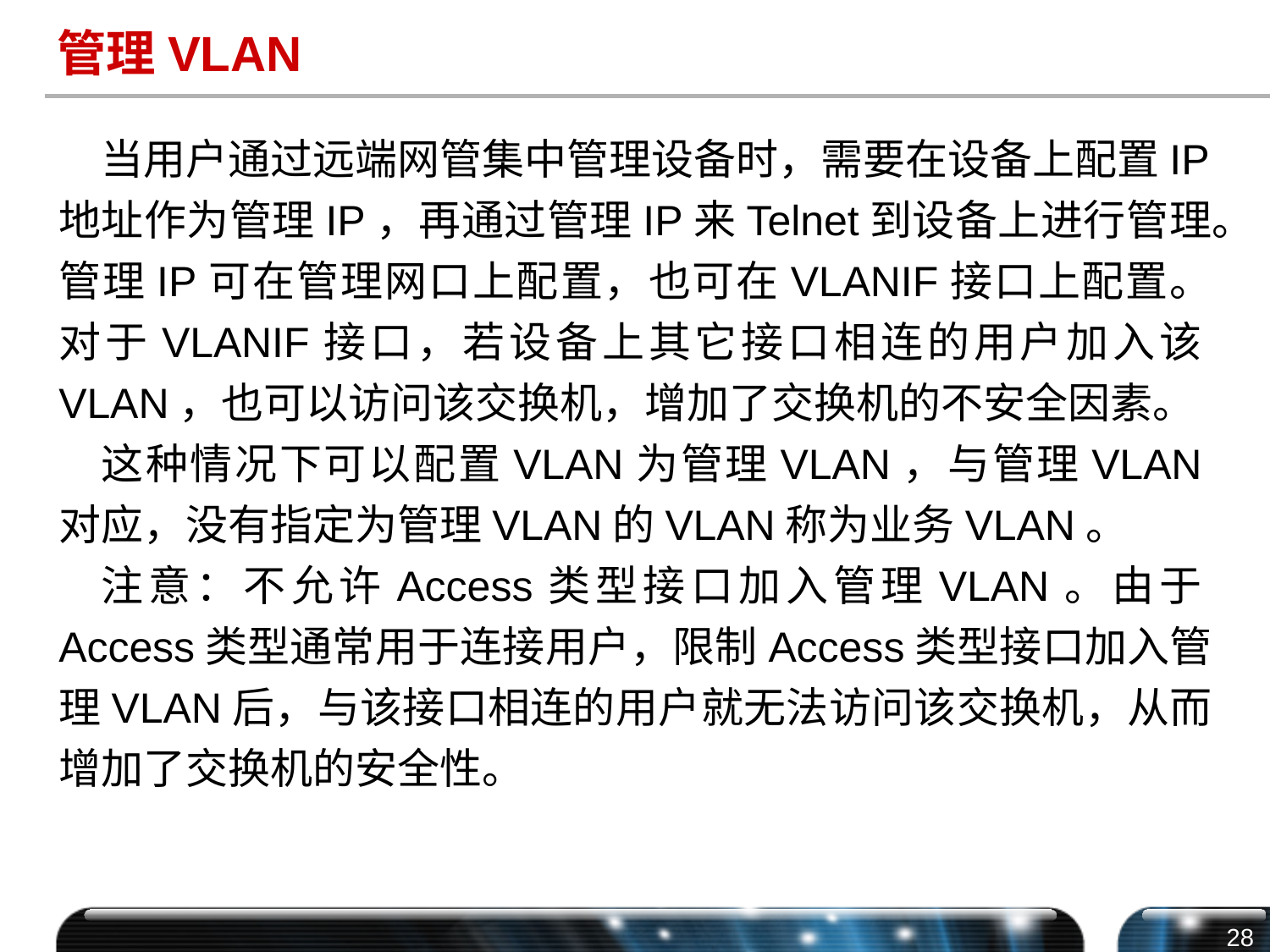

# 管理VLAN
当用户通过远端网管集中管理设备时，需要在设备上配置IP地址作为管理IP，再通过管理IP来Telnet到设备上进行管理。管理IP可在管理网口上配置，也可在VLANIF接口上配置。对于VLANIF接口，若设备上其它接口相连的用户加入该VLAN，也可以访问该交换机，增加了交换机的不安全因素。
这种情况下可以配置VLAN为管理VLAN，与管理VLAN对应，没有指定为管理VLAN的VLAN称为业务VLAN。
注意：不允许Access类型接口加入管理VLAN。由于Access类型通常用于连接用户，限制Access类型接口加入管理VLAN后，与该接口相连的用户就无法访问该交换机，从而增加了交换机的安全性。